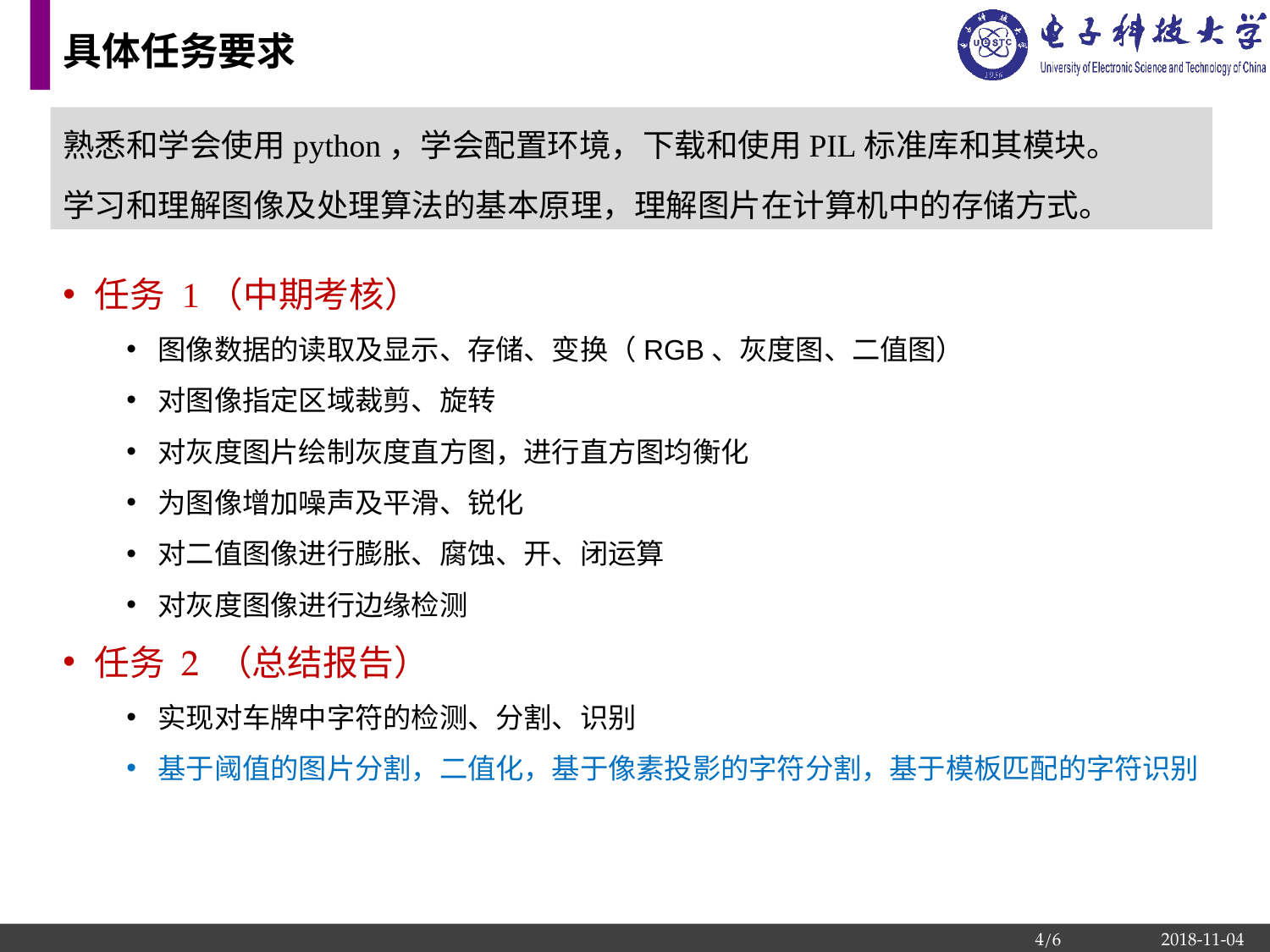

# 具体任务要求
熟悉和学会使用python，学会配置环境，下载和使用PIL标准库和其模块。
学习和理解图像及处理算法的基本原理，理解图片在计算机中的存储方式。
任务 1（中期考核）
图像数据的读取及显示、存储、变换（RGB、灰度图、二值图）
对图像指定区域裁剪、旋转
对灰度图片绘制灰度直方图，进行直方图均衡化
为图像增加噪声及平滑、锐化
对二值图像进行膨胀、腐蚀、开、闭运算
对灰度图像进行边缘检测
任务 2 （总结报告）
实现对车牌中字符的检测、分割、识别
基于阈值的图片分割，二值化，基于像素投影的字符分割，基于模板匹配的字符识别
4/6